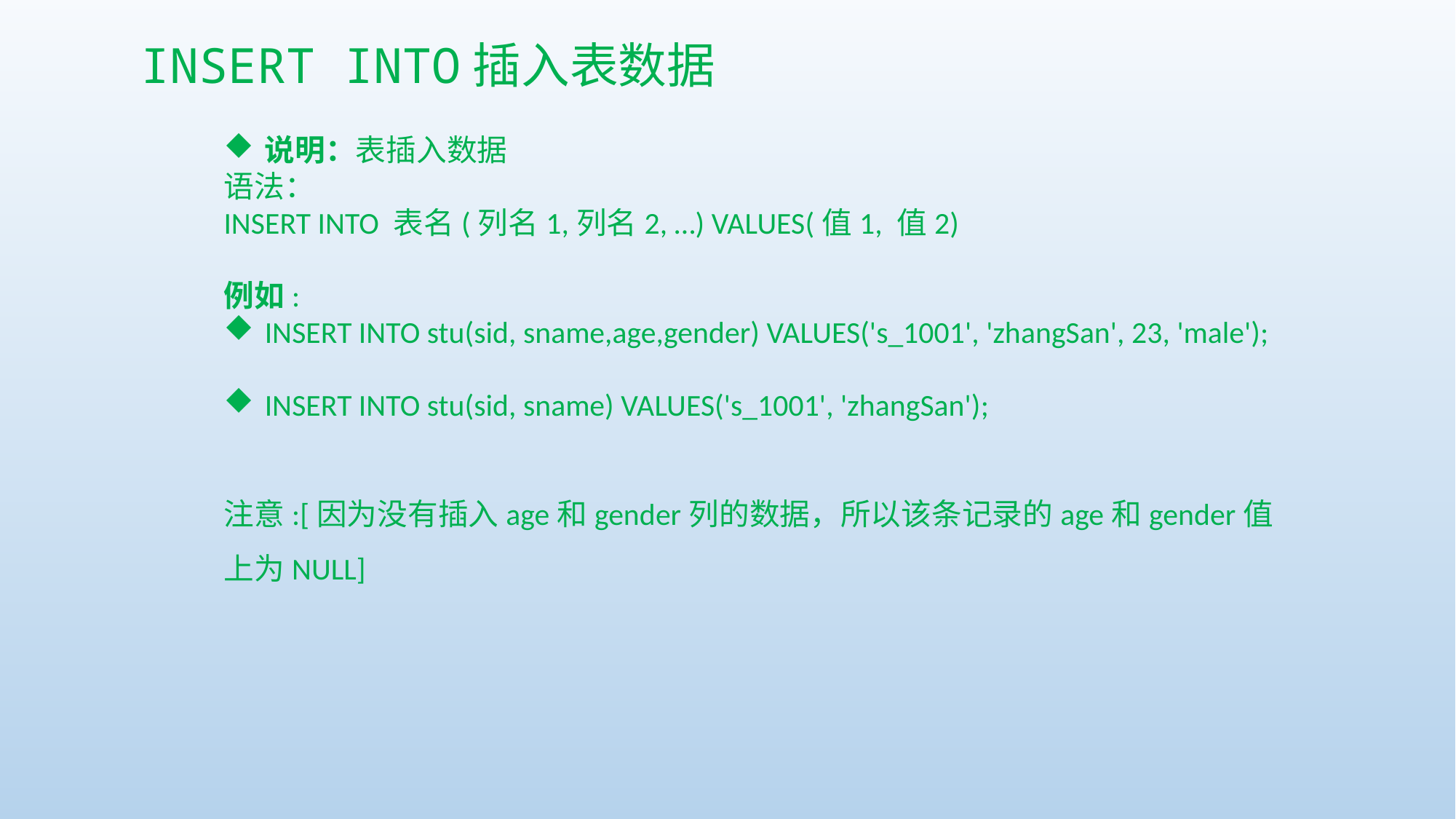

INSERT INTO插入表数据
说明：表插入数据
语法：
INSERT INTO 表名(列名1,列名2, …) VALUES(值1, 值2)

例如:
INSERT INTO stu(sid, sname,age,gender) VALUES('s_1001', 'zhangSan', 23, 'male');

INSERT INTO stu(sid, sname) VALUES('s_1001', 'zhangSan');

注意:[因为没有插入age和gender列的数据，所以该条记录的age和gender值上为NULL]